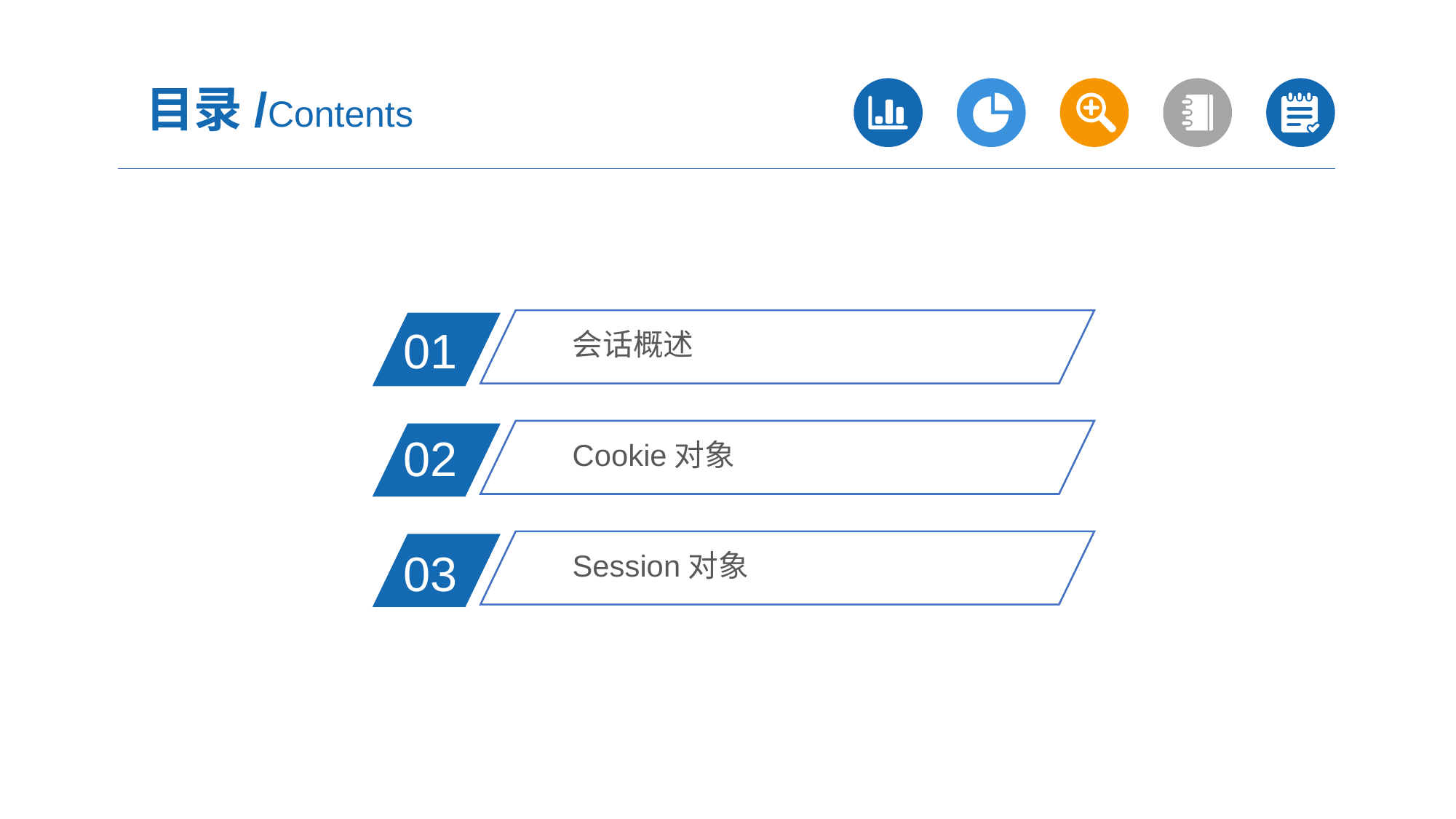

目录/Contents

会话概述

01

Cookie对象
02

Session对象

03